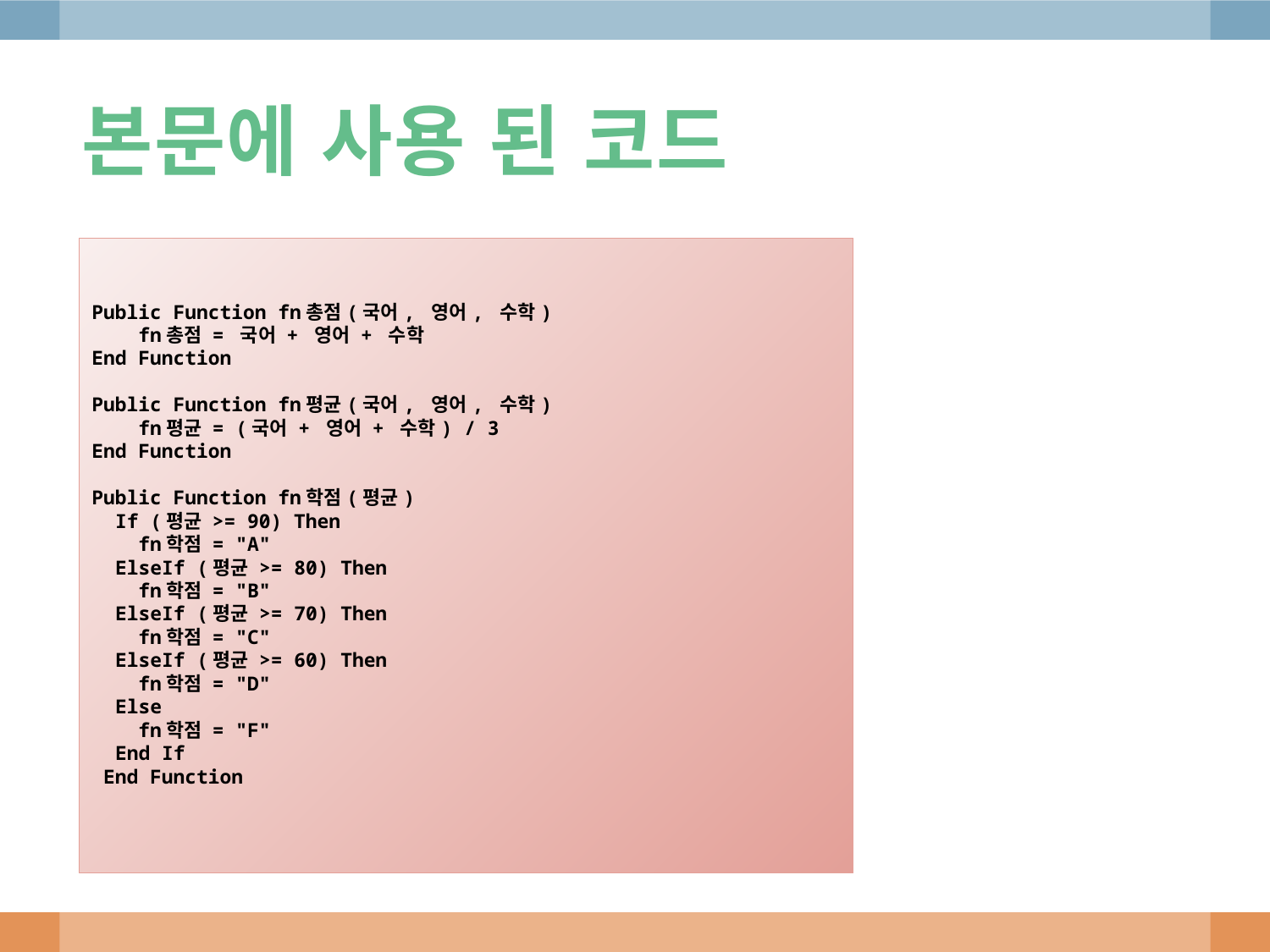

# 본문에 사용 된 코드
Public Function fn총점(국어, 영어, 수학)
    fn총점 = 국어 + 영어 + 수학
End Function

Public Function fn평균(국어, 영어, 수학)
    fn평균 = (국어 + 영어 + 수학) / 3
End Function

Public Function fn학점(평균)
  If (평균 >= 90) Then
    fn학점 = "A"
  ElseIf (평균 >= 80) Then
    fn학점 = "B"
  ElseIf (평균 >= 70) Then
    fn학점 = "C"
  ElseIf (평균 >= 60) Then
    fn학점 = "D"
  Else
    fn학점 = "F"
  End If
 End Function